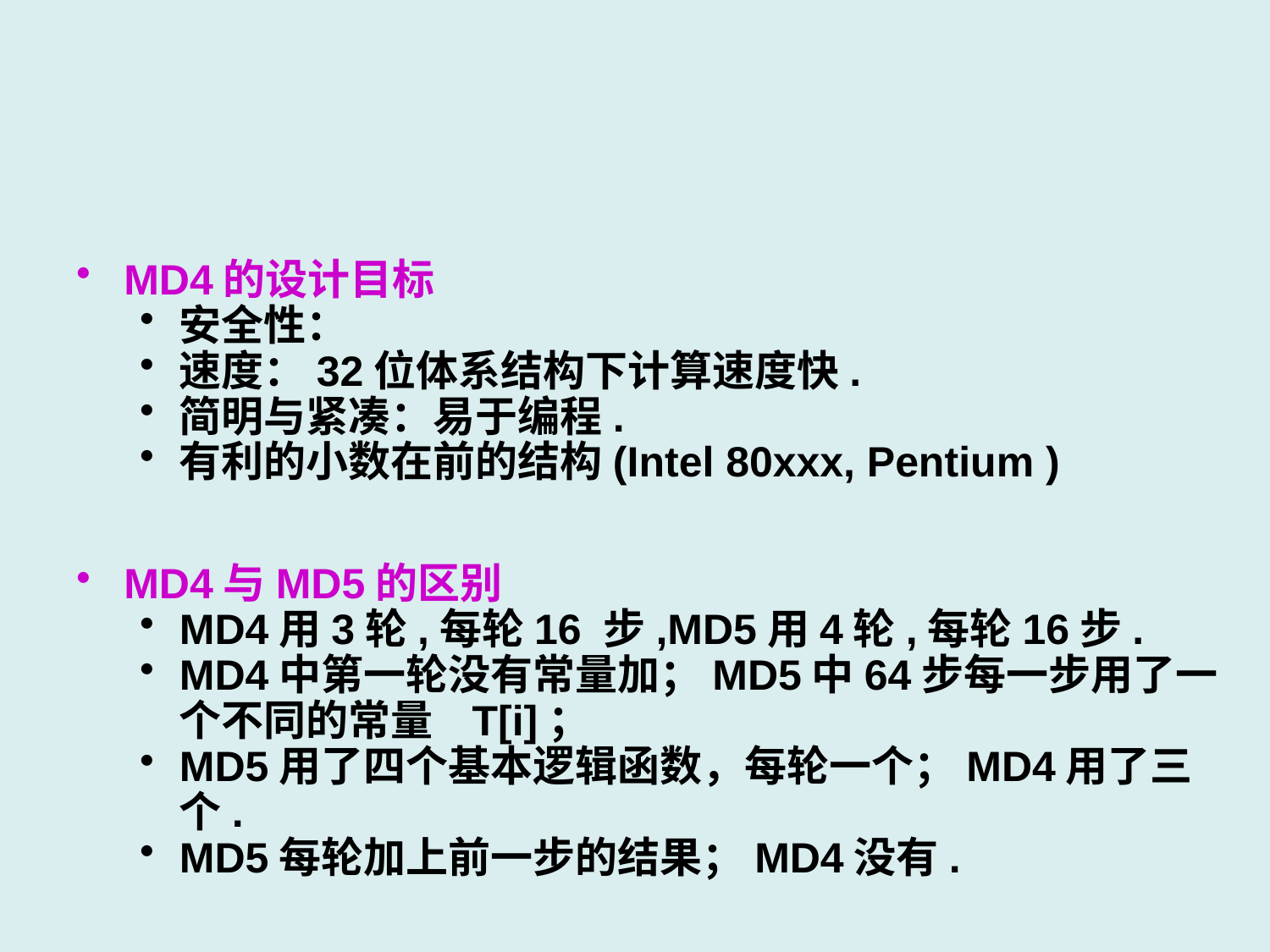

MD4的设计目标
安全性：
速度：32位体系结构下计算速度快.
简明与紧凑：易于编程.
有利的小数在前的结构(Intel 80xxx, Pentium )

MD4与MD5的区别
MD4用3轮,每轮16 步,MD5用4轮,每轮16步.
MD4中第一轮没有常量加；MD5中64步每一步用了一个不同的常量   T[i]；
MD5用了四个基本逻辑函数，每轮一个；MD4用了三个.
MD5每轮加上前一步的结果；MD4没有.